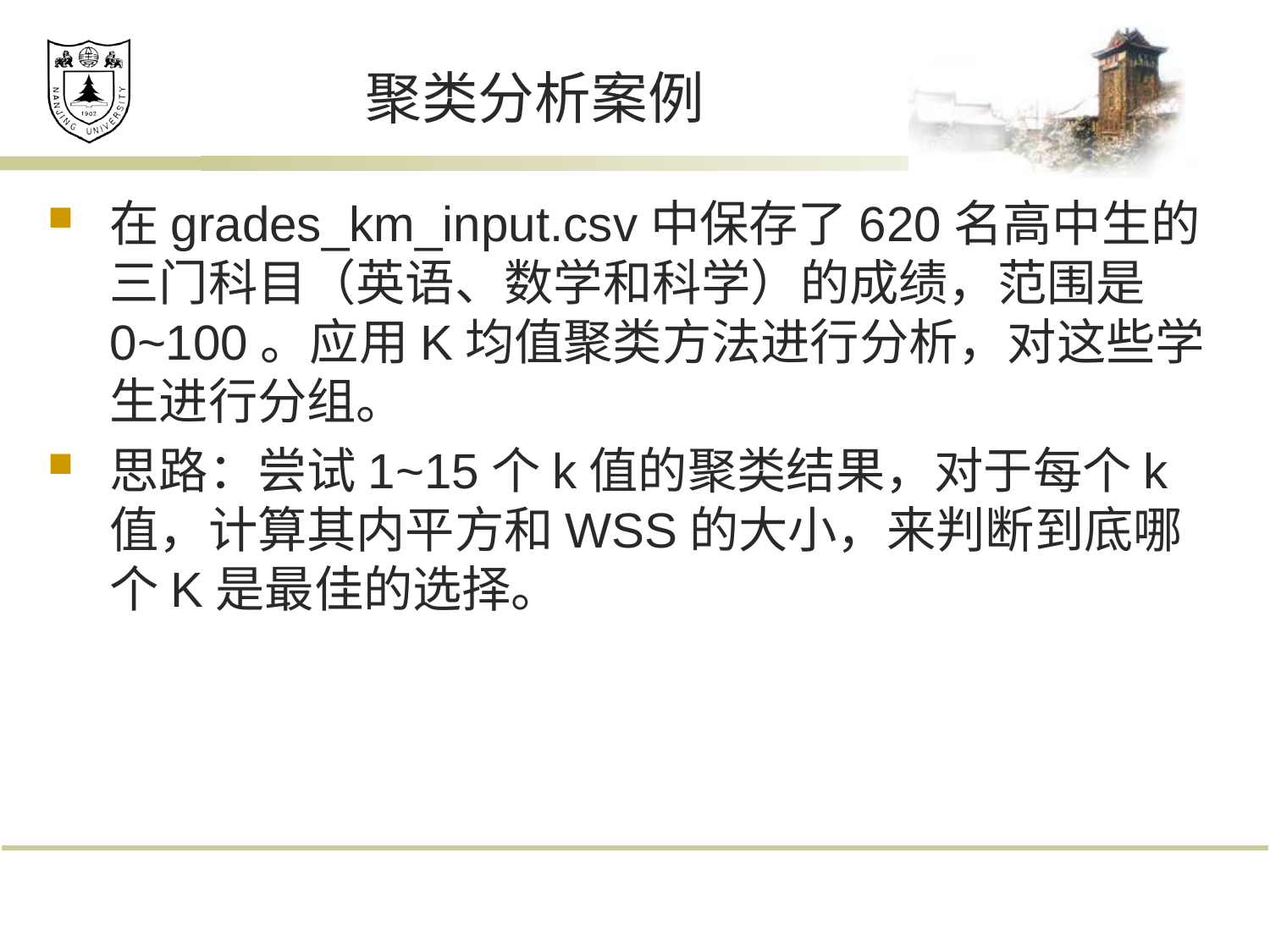

# 聚类分析案例
在grades_km_input.csv中保存了620名高中生的三门科目（英语、数学和科学）的成绩，范围是0~100。应用K均值聚类方法进行分析，对这些学生进行分组。
思路：尝试1~15个k值的聚类结果，对于每个k值，计算其内平方和WSS的大小，来判断到底哪个K是最佳的选择。